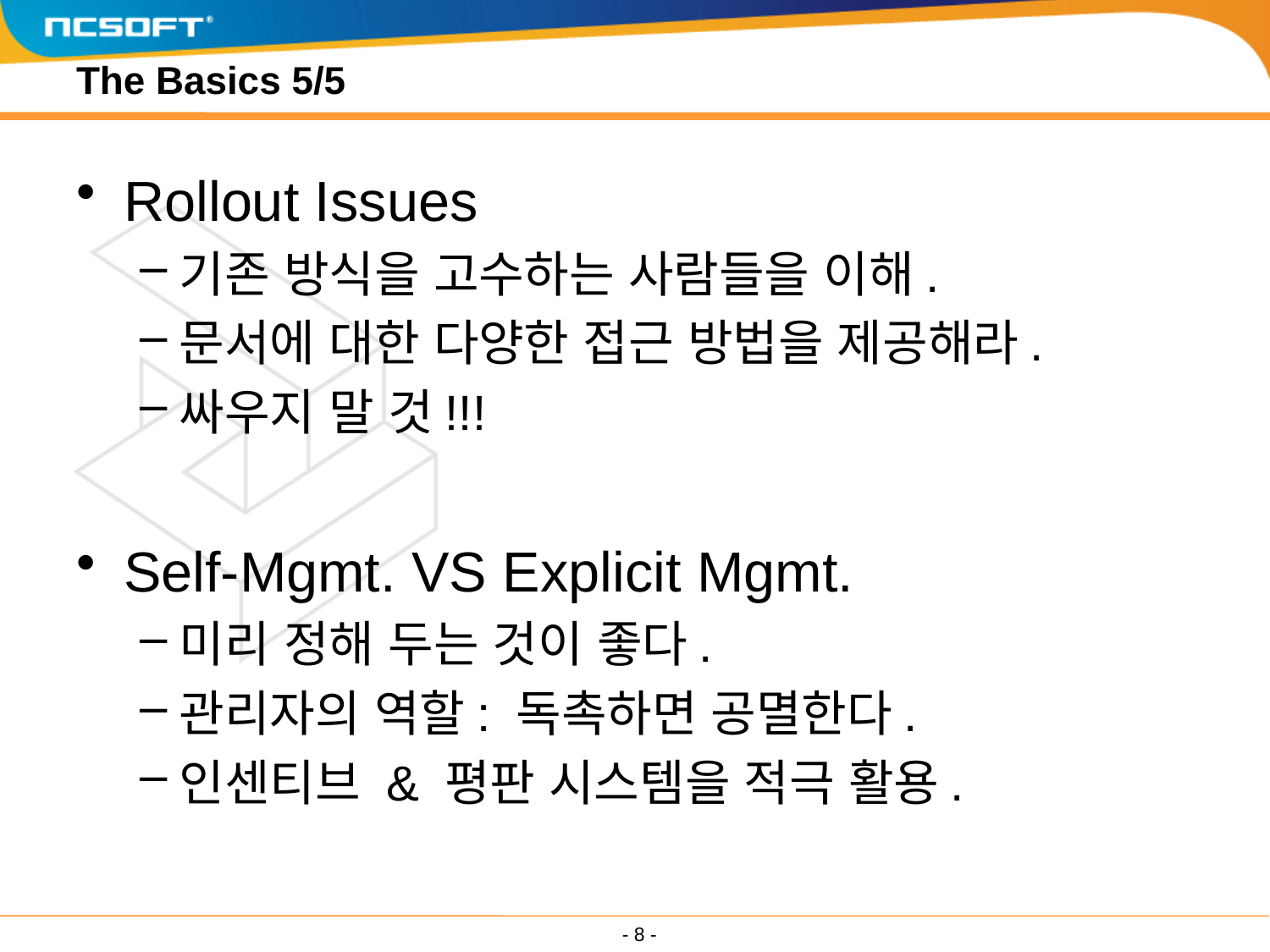

# The Basics 5/5
Rollout Issues
기존 방식을 고수하는 사람들을 이해.
문서에 대한 다양한 접근 방법을 제공해라.
싸우지 말 것!!!

Self-Mgmt. VS Explicit Mgmt.
미리 정해 두는 것이 좋다.
관리자의 역할: 독촉하면 공멸한다.
인센티브 & 평판 시스템을 적극 활용.
 - 8 -